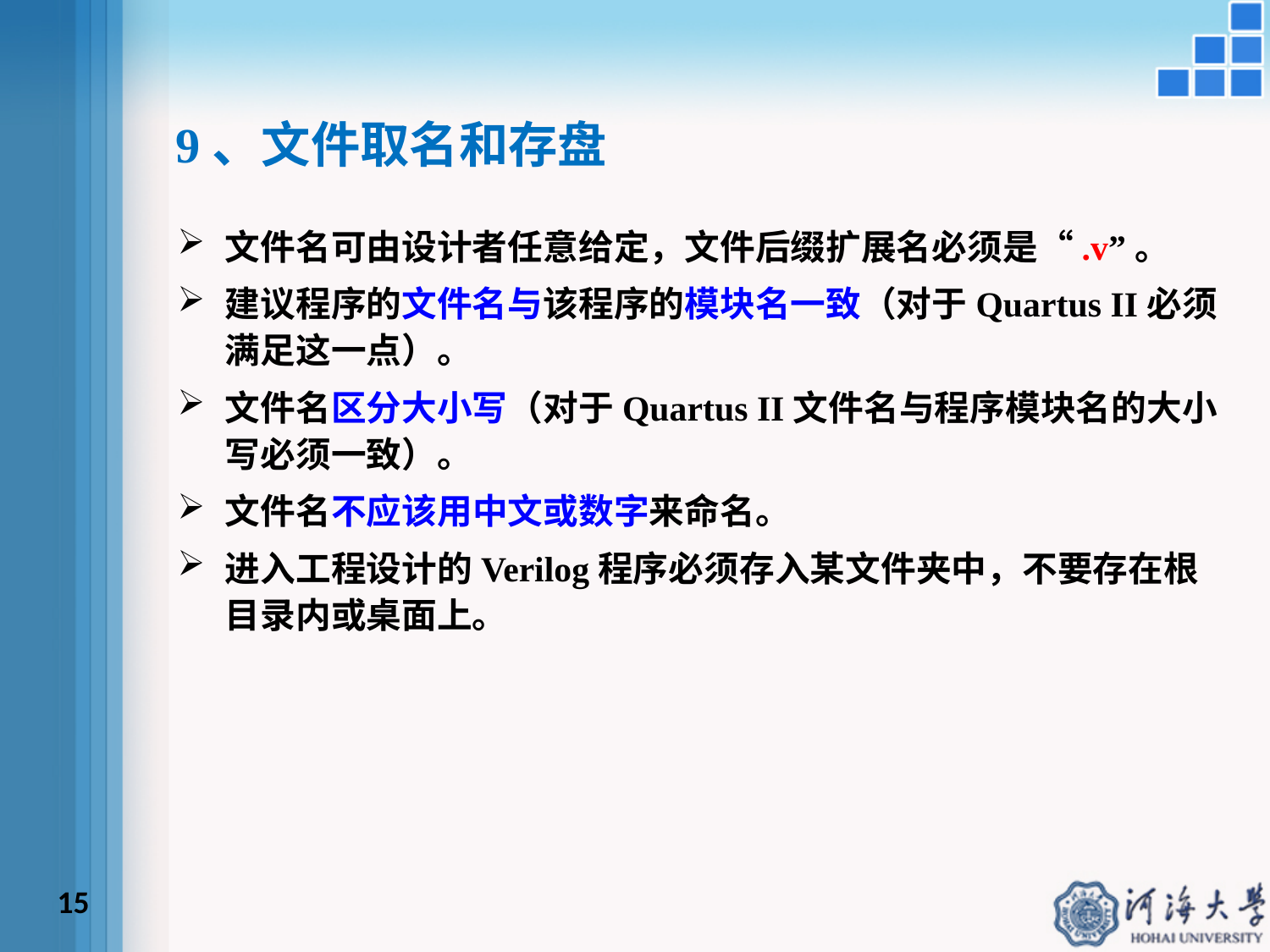

9、文件取名和存盘
文件名可由设计者任意给定，文件后缀扩展名必须是“.v”。
建议程序的文件名与该程序的模块名一致（对于Quartus II必须满足这一点）。
文件名区分大小写（对于Quartus II文件名与程序模块名的大小写必须一致）。
文件名不应该用中文或数字来命名。
进入工程设计的Verilog程序必须存入某文件夹中，不要存在根目录内或桌面上。
15